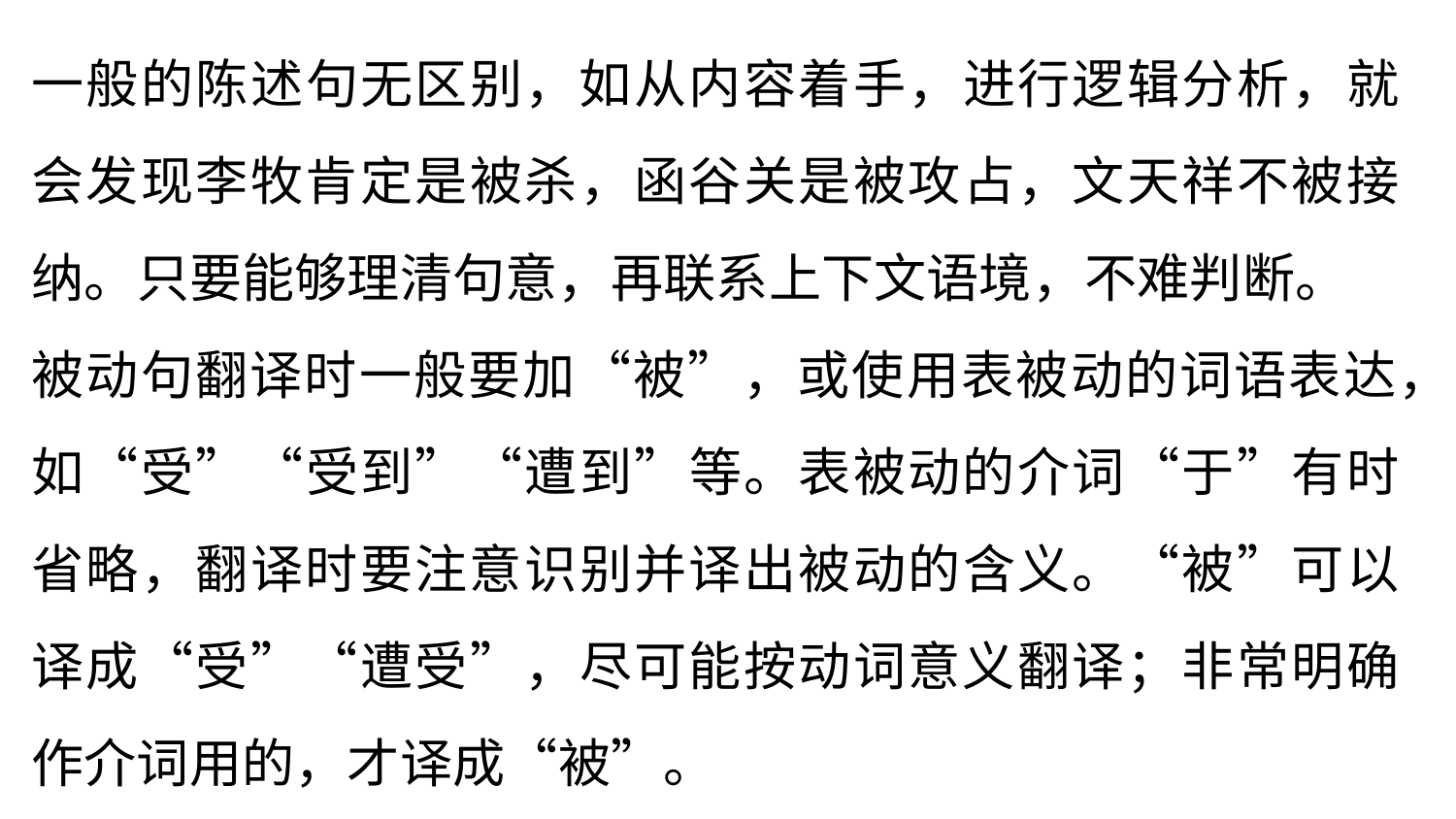

一般的陈述句无区别，如从内容着手，进行逻辑分析，就会发现李牧肯定是被杀，函谷关是被攻占，文天祥不被接纳。只要能够理清句意，再联系上下文语境，不难判断。
被动句翻译时一般要加“被”，或使用表被动的词语表达，如“受”“受到”“遭到”等。表被动的介词“于”有时省略，翻译时要注意识别并译出被动的含义。“被”可以译成“受”“遭受”，尽可能按动词意义翻译；非常明确作介词用的，才译成“被”。